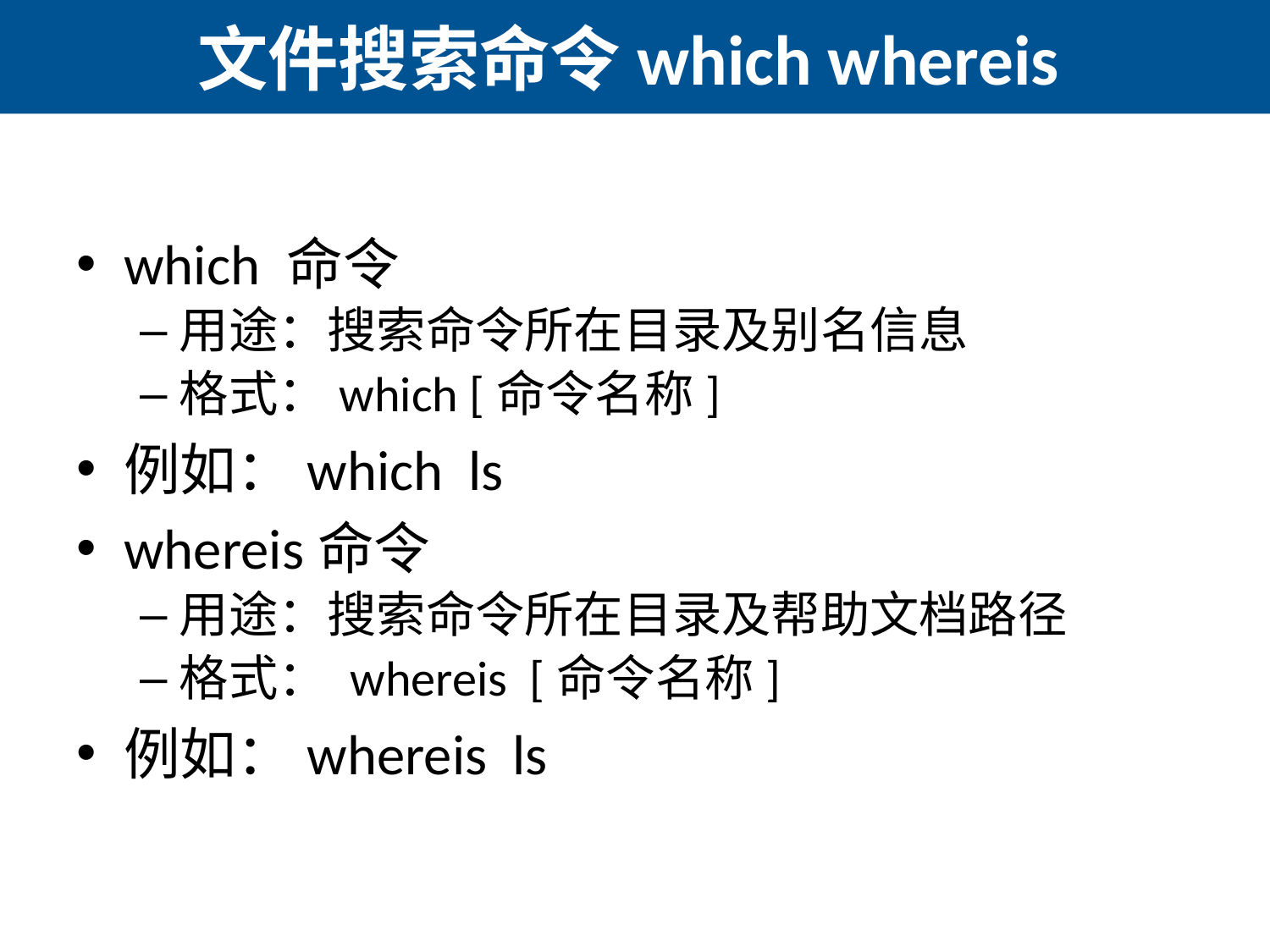

# 文件搜索命令which whereis
which 命令
用途：搜索命令所在目录及别名信息
格式：which [命令名称]
例如：which  ls
whereis命令
用途：搜索命令所在目录及帮助文档路径
格式： whereis  [命令名称]
例如：whereis  ls